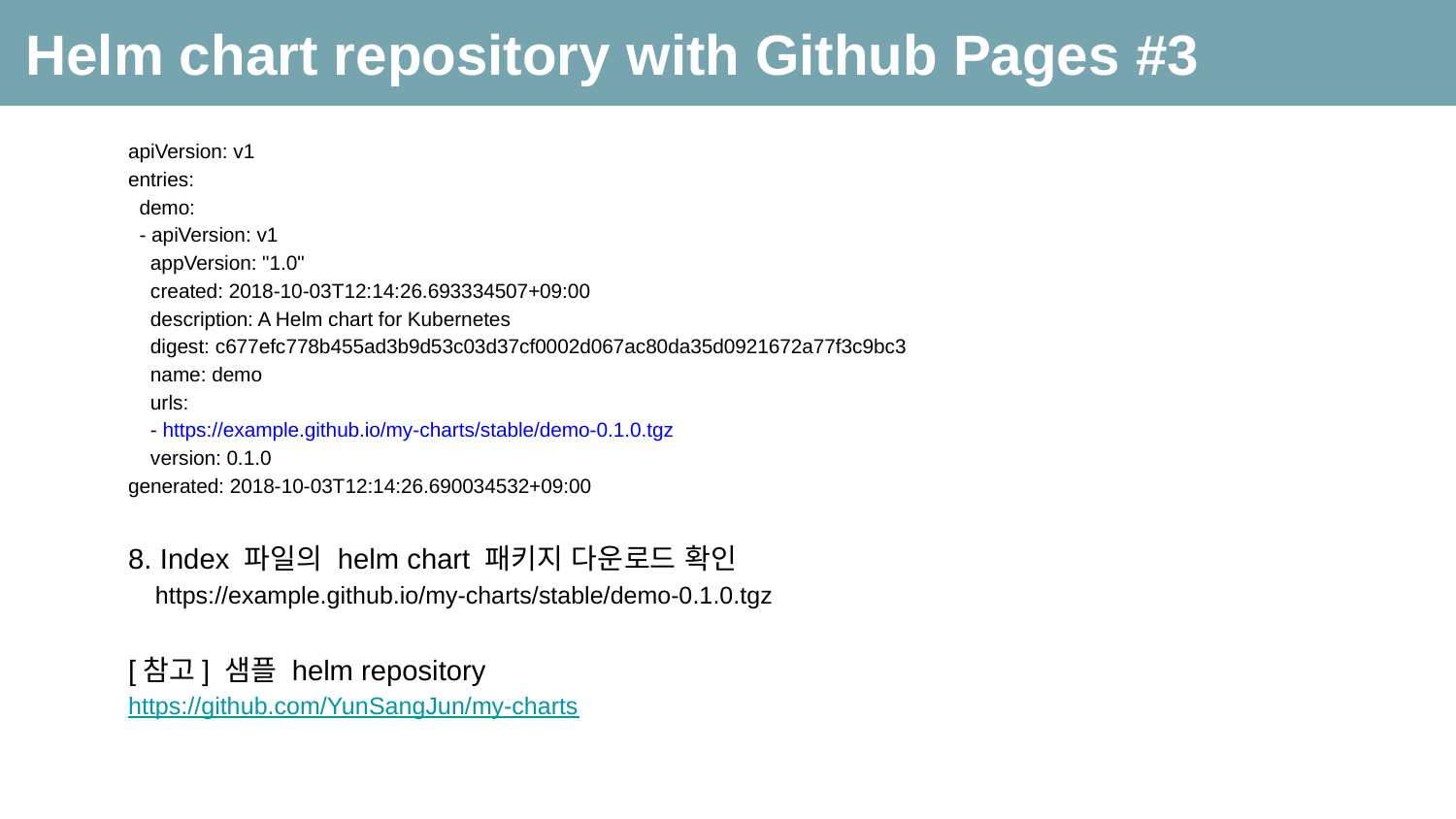

Helm chart repository with Github Pages #3
apiVersion: v1
entries:
  demo:
  - apiVersion: v1
    appVersion: "1.0"
    created: 2018-10-03T12:14:26.693334507+09:00
    description: A Helm chart for Kubernetes
    digest: c677efc778b455ad3b9d53c03d37cf0002d067ac80da35d0921672a77f3c9bc3
    name: demo
    urls:
    - https://example.github.io/my-charts/stable/demo-0.1.0.tgz
    version: 0.1.0
generated: 2018-10-03T12:14:26.690034532+09:00

8. Index 파일의 helm chart 패키지 다운로드 확인
    https://example.github.io/my-charts/stable/demo-0.1.0.tgz

[참고] 샘플 helm repository
https://github.com/YunSangJun/my-charts